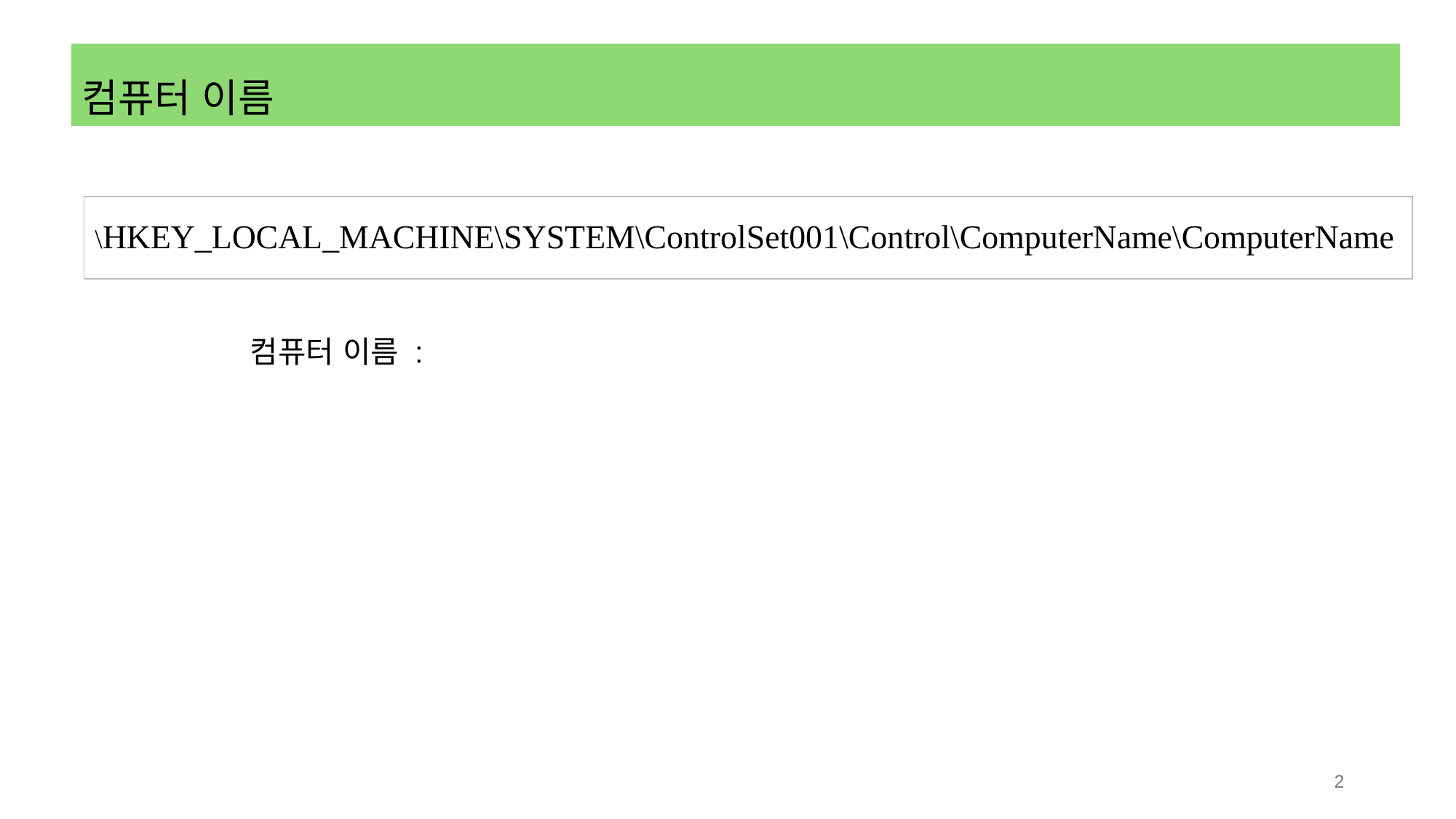

컴퓨터 이름
| \HKEY\_LOCAL\_MACHINE\SYSTEM\ControlSet001\Control\ComputerName\ComputerName |
| --- |
컴퓨터 이름 :
2